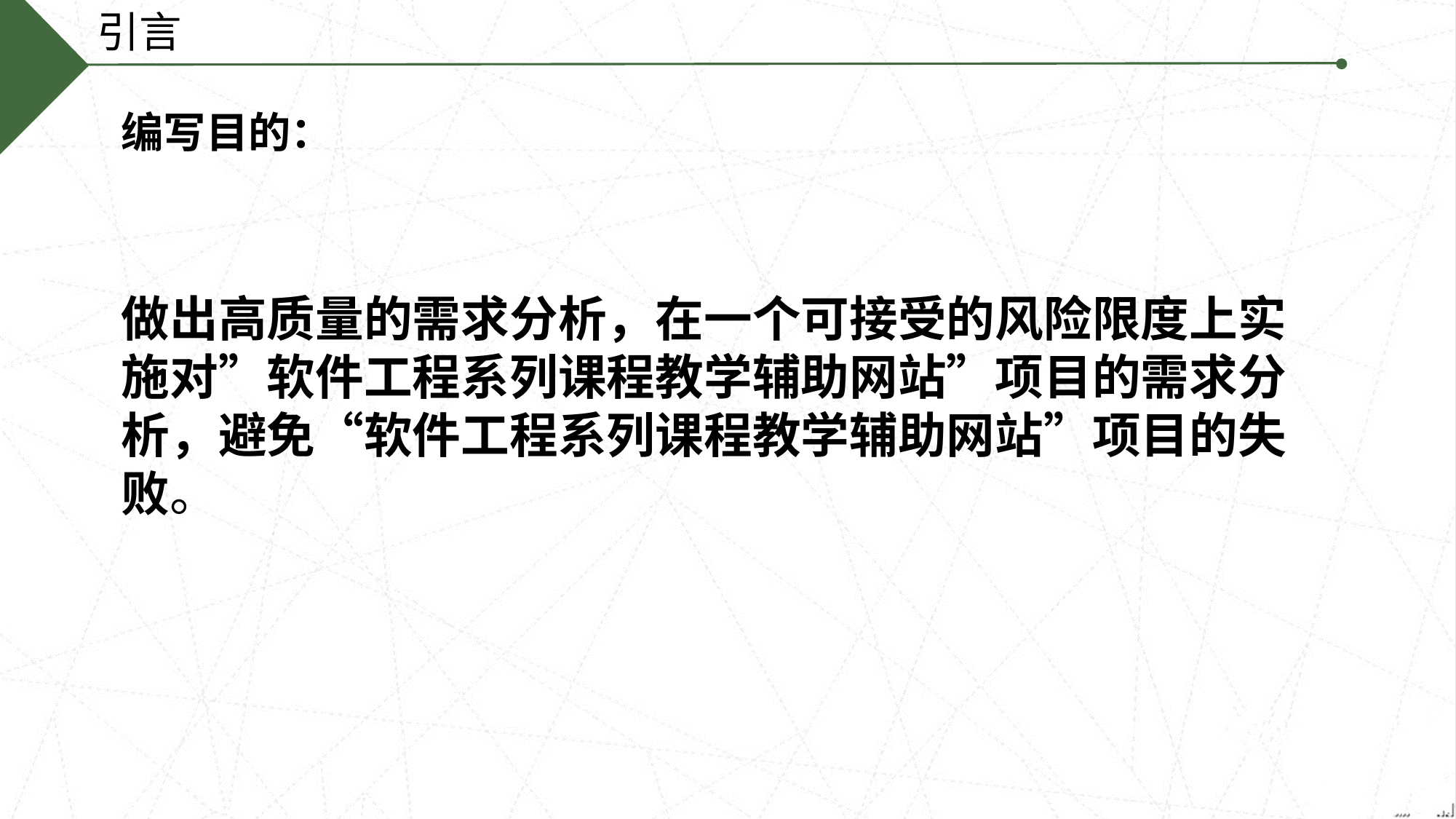

引言

编写目的：

做出高质量的需求分析，在一个可接受的风险限度上实施对”软件工程系列课程教学辅助网站”项目的需求分析，避免“软件工程系列课程教学辅助网站”项目的失败。